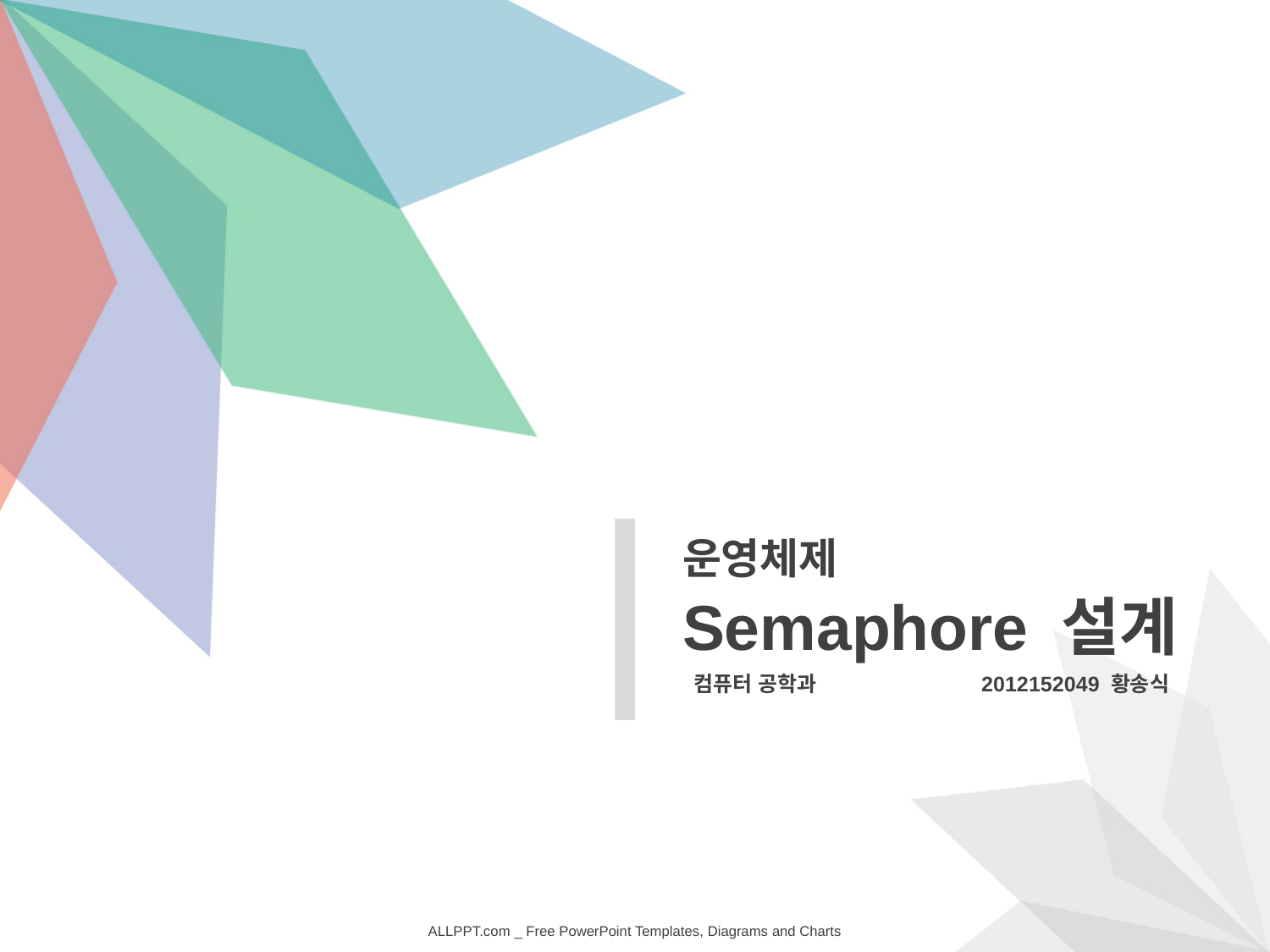

운영체제
Semaphore 설계

 컴퓨터 공학과                           2012152049 황송식
ALLPPT.com _ Free PowerPoint Templates, Diagrams and Charts